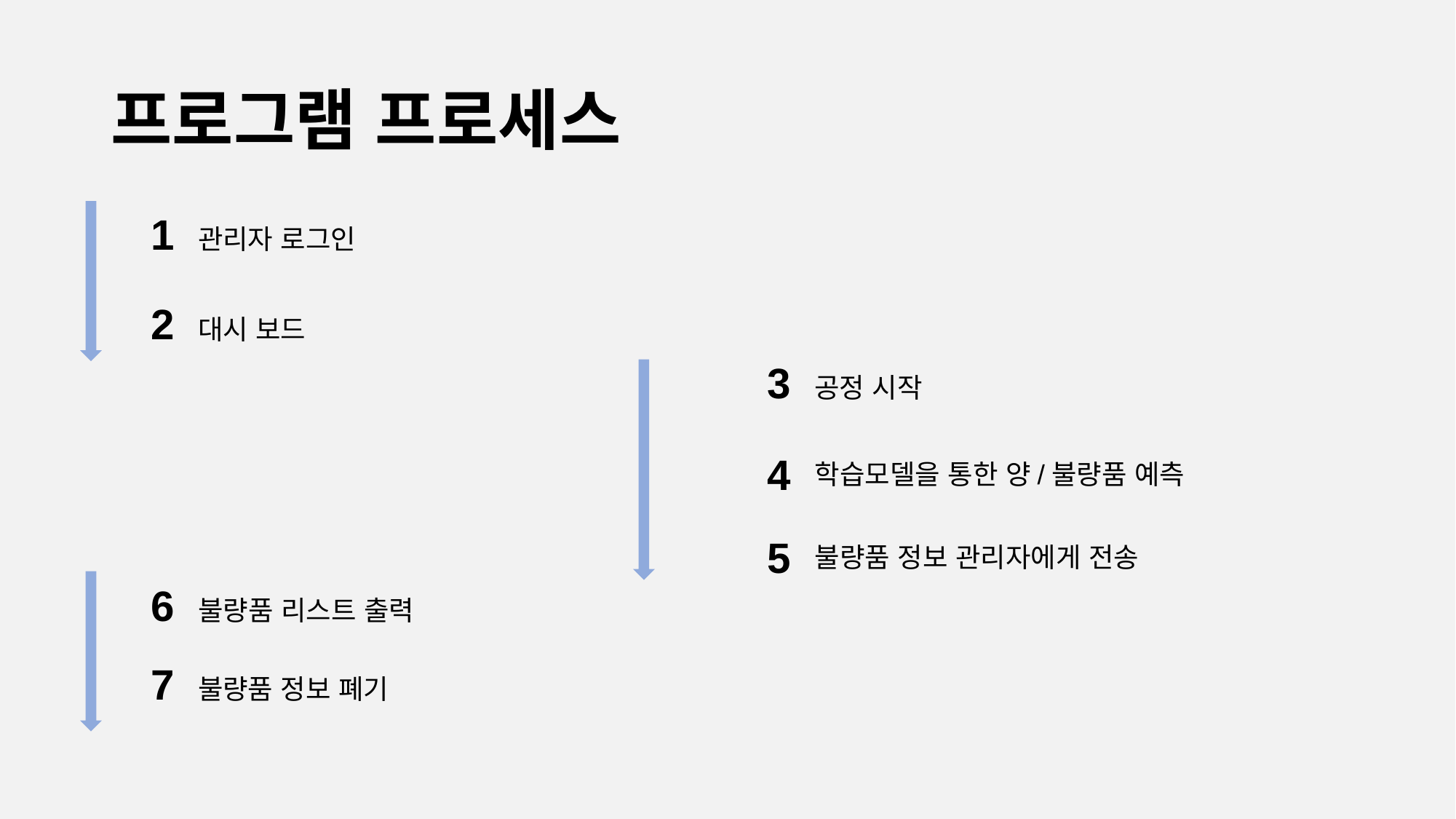

# 프로그램 프로세스
1

관리자 로그인
2
대시 보드
3

공정 시작
4
학습모델을 통한 양/불량품 예측
5
불량품 정보 관리자에게 전송

6
불량품 리스트 출력
7
불량품 정보 폐기